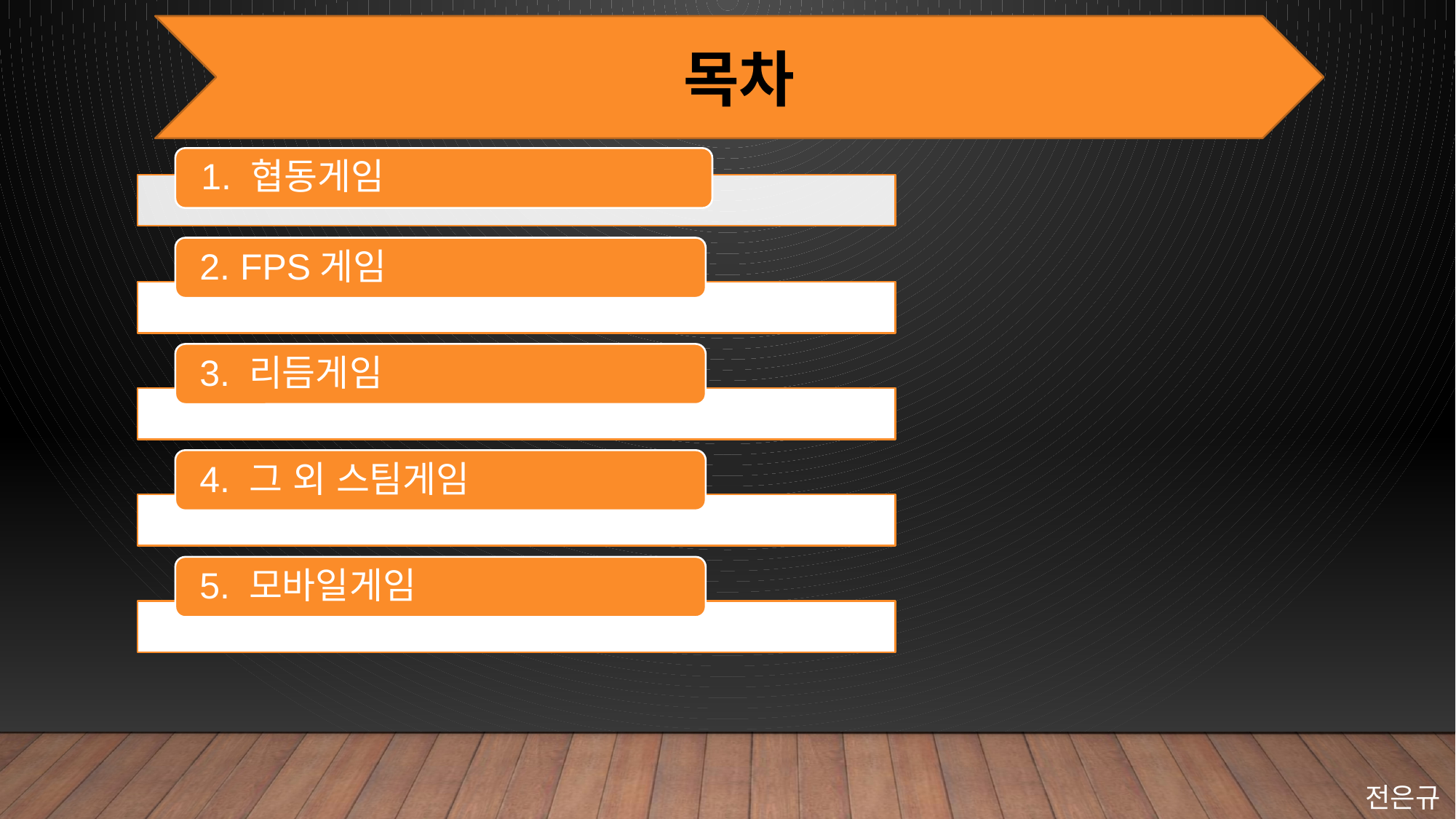

목차
1. 협동게임

2. FPS게임

3. 리듬게임

4. 그 외 스팀게임

5. 모바일게임